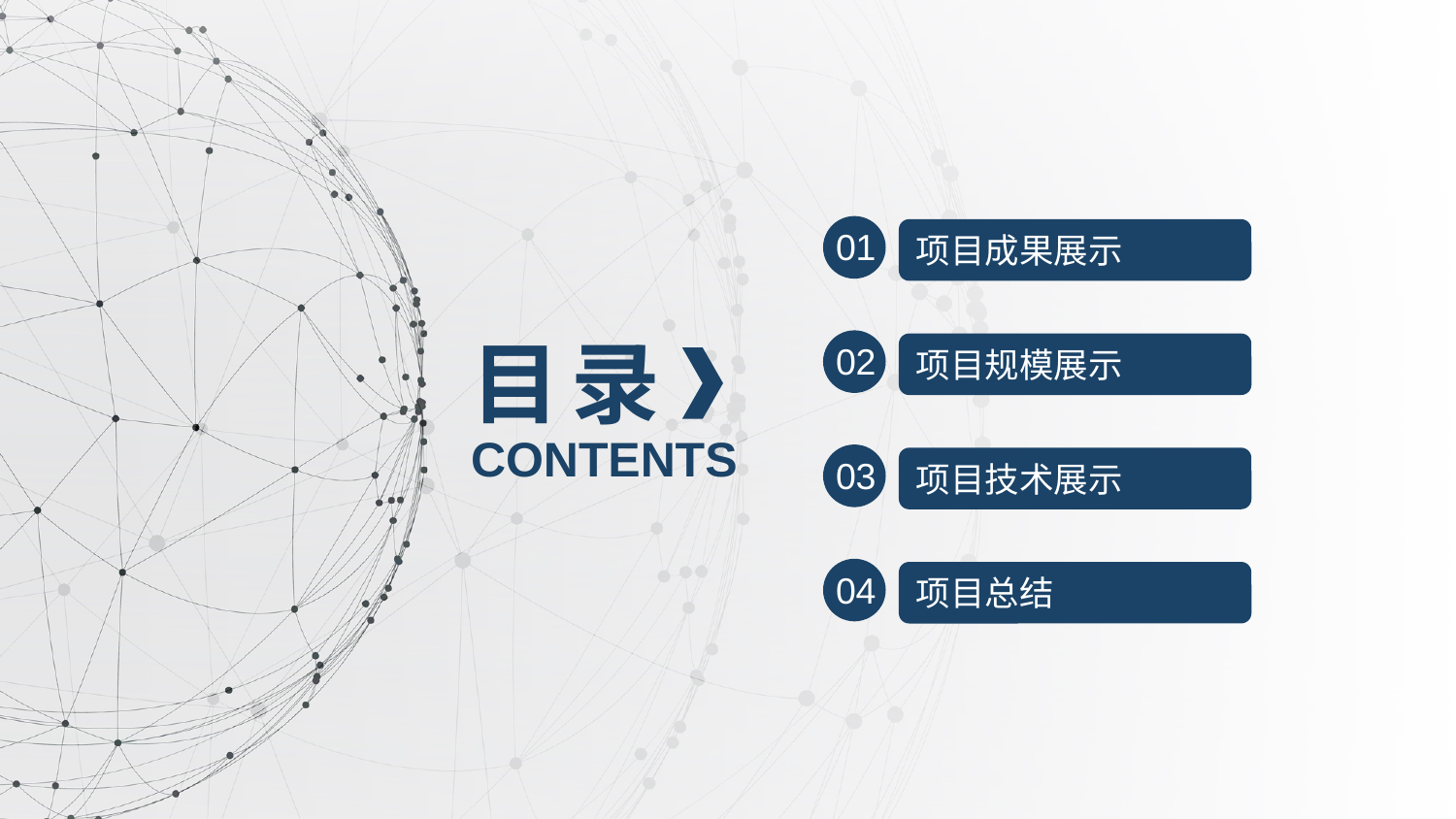

01
项目成果展示
目 录

02
项目规模展示

CONTENTS

03
项目技术展示

04
项目总结